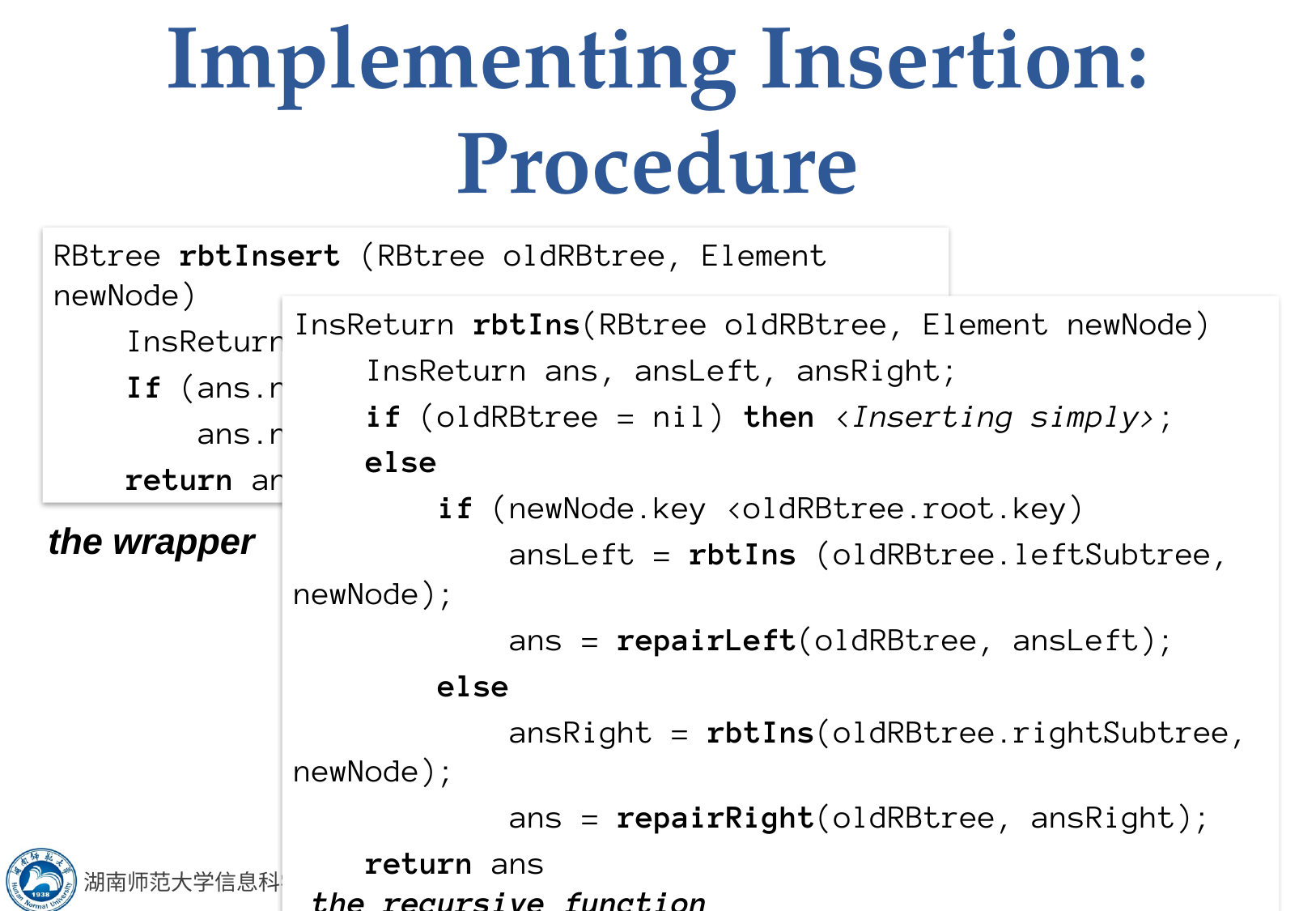

# Implementing Insertion: Procedure
RBtree rbtInsert (RBtree oldRBtree, Element newNode)
    InsReturn ans = rbtIns(oldREtree, newNode);
    If (ans.newTree.color ≠ black)
        ans.newTree.color = black;
    return ans.newTree;
InsReturn rbtIns(RBtree oldRBtree, Element newNode)
    InsReturn ans, ansLeft, ansRight;
    if (oldRBtree = nil) then <Inserting simply>;
    else
        if (newNode.key <oldRBtree.root.key)
            ansLeft = rbtIns (oldRBtree.leftSubtree, newNode);
            ans = repairLeft(oldRBtree, ansLeft);
        else
            ansRight = rbtIns(oldRBtree.rightSubtree, newNode);
            ans = repairRight(oldRBtree, ansRight);
    return ans                                          the recursive function
the wrapper
湖南师范大学信息科学与工程学院
3/4/2023
96